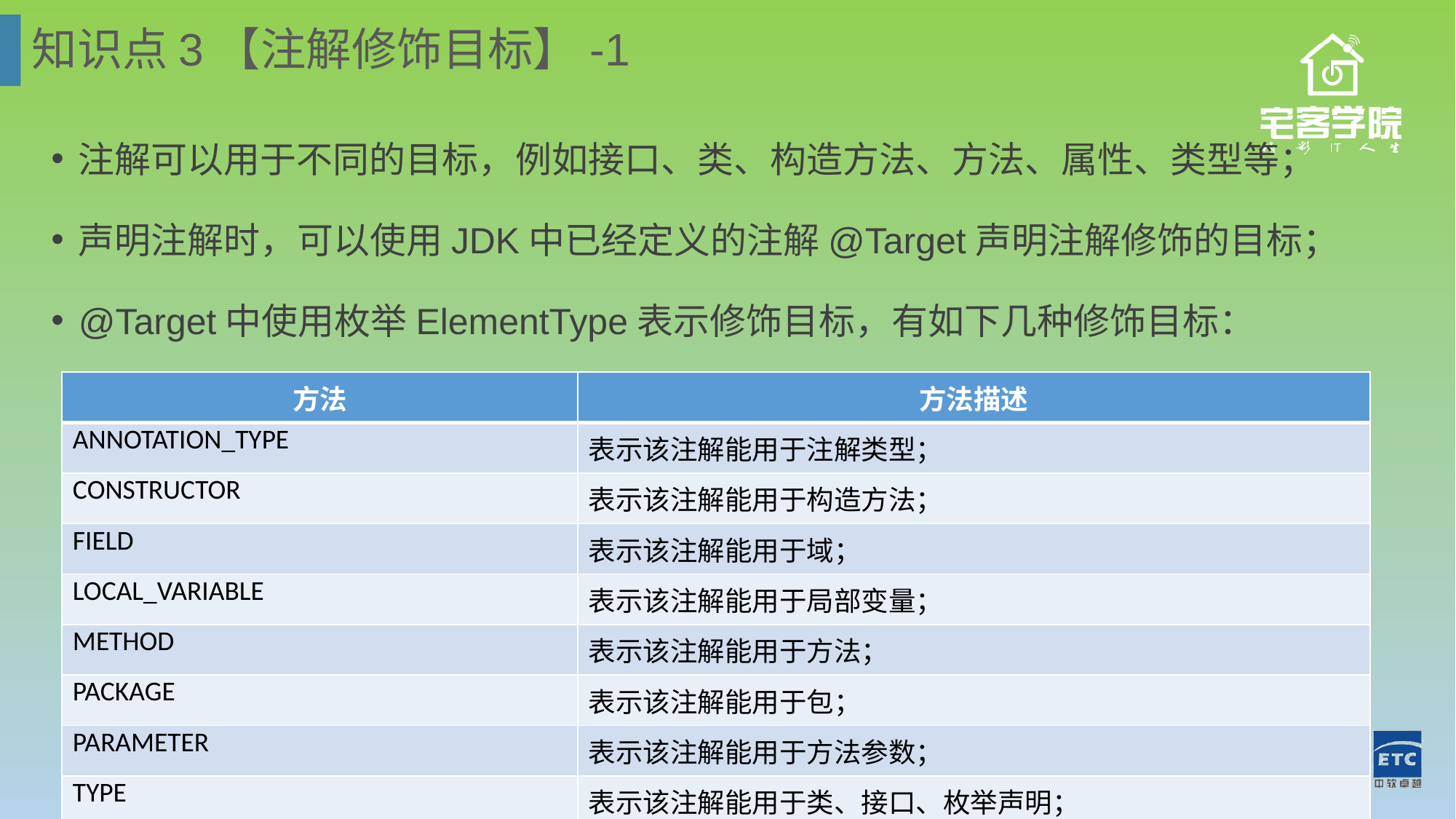

知识点3【注解修饰目标】-1
注解可以用于不同的目标，例如接口、类、构造方法、方法、属性、类型等；
声明注解时，可以使用JDK中已经定义的注解@Target声明注解修饰的目标；
@Target中使用枚举ElementType表示修饰目标，有如下几种修饰目标：
| 方法 | 方法描述 |
| --- | --- |
| ANNOTATION\_TYPE | 表示该注解能用于注解类型； |
| CONSTRUCTOR | 表示该注解能用于构造方法； |
| FIELD | 表示该注解能用于域； |
| LOCAL\_VARIABLE | 表示该注解能用于局部变量； |
| METHOD | 表示该注解能用于方法； |
| PACKAGE | 表示该注解能用于包； |
| PARAMETER | 表示该注解能用于方法参数； |
| TYPE | 表示该注解能用于类、接口、枚举声明； |